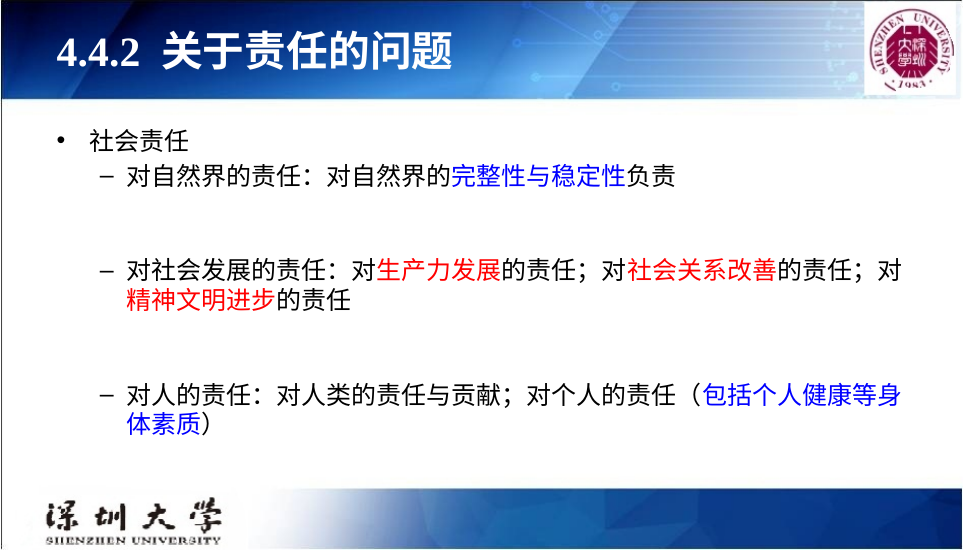

# 4.4.2 关于责任的问题
社会责任
对自然界的责任：对自然界的完整性与稳定性负责

对社会发展的责任：对生产力发展的责任；对社会关系改善的责任；对精神文明进步的责任

对人的责任：对人类的责任与贡献；对个人的责任（包括个人健康等身体素质）
51